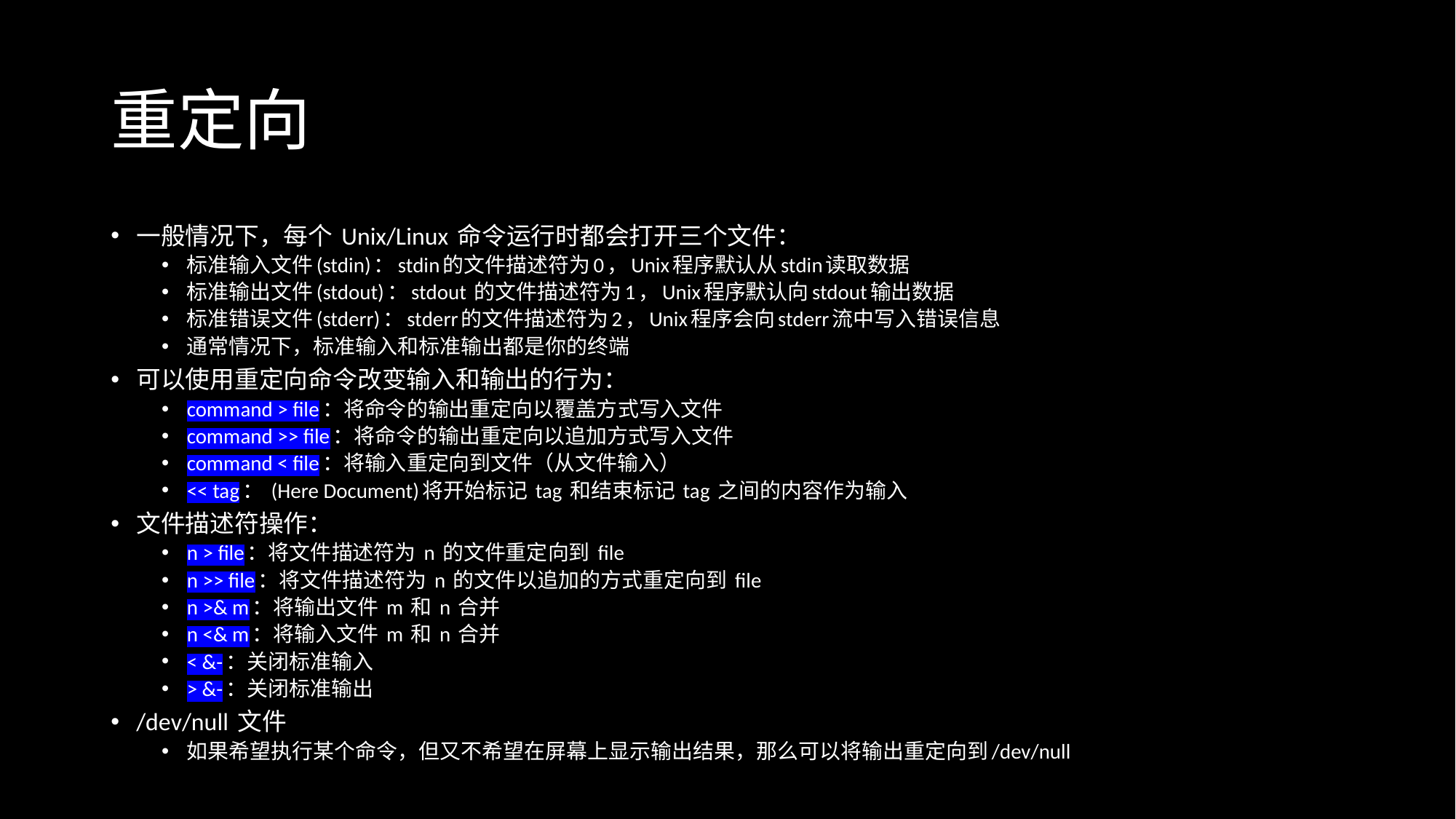

# 重定向
一般情况下，每个 Unix/Linux 命令运行时都会打开三个文件：
标准输入文件(stdin)：stdin的文件描述符为0，Unix程序默认从stdin读取数据
标准输出文件(stdout)：stdout 的文件描述符为1，Unix程序默认向stdout输出数据
标准错误文件(stderr)：stderr的文件描述符为2，Unix程序会向stderr流中写入错误信息
通常情况下，标准输入和标准输出都是你的终端
可以使用重定向命令改变输入和输出的行为：
command > file：将命令的输出重定向以覆盖方式写入文件
command >> file：将命令的输出重定向以追加方式写入文件
command < file：将输入重定向到文件（从文件输入）
<< tag： (Here Document)将开始标记 tag 和结束标记 tag 之间的内容作为输入
文件描述符操作：
n > file：将文件描述符为 n 的文件重定向到 file
n >> file：将文件描述符为 n 的文件以追加的方式重定向到 file
n >& m：将输出文件 m 和 n 合并
n <& m：将输入文件 m 和 n 合并
< &-：关闭标准输入
> &-：关闭标准输出
/dev/null 文件
如果希望执行某个命令，但又不希望在屏幕上显示输出结果，那么可以将输出重定向到/dev/null